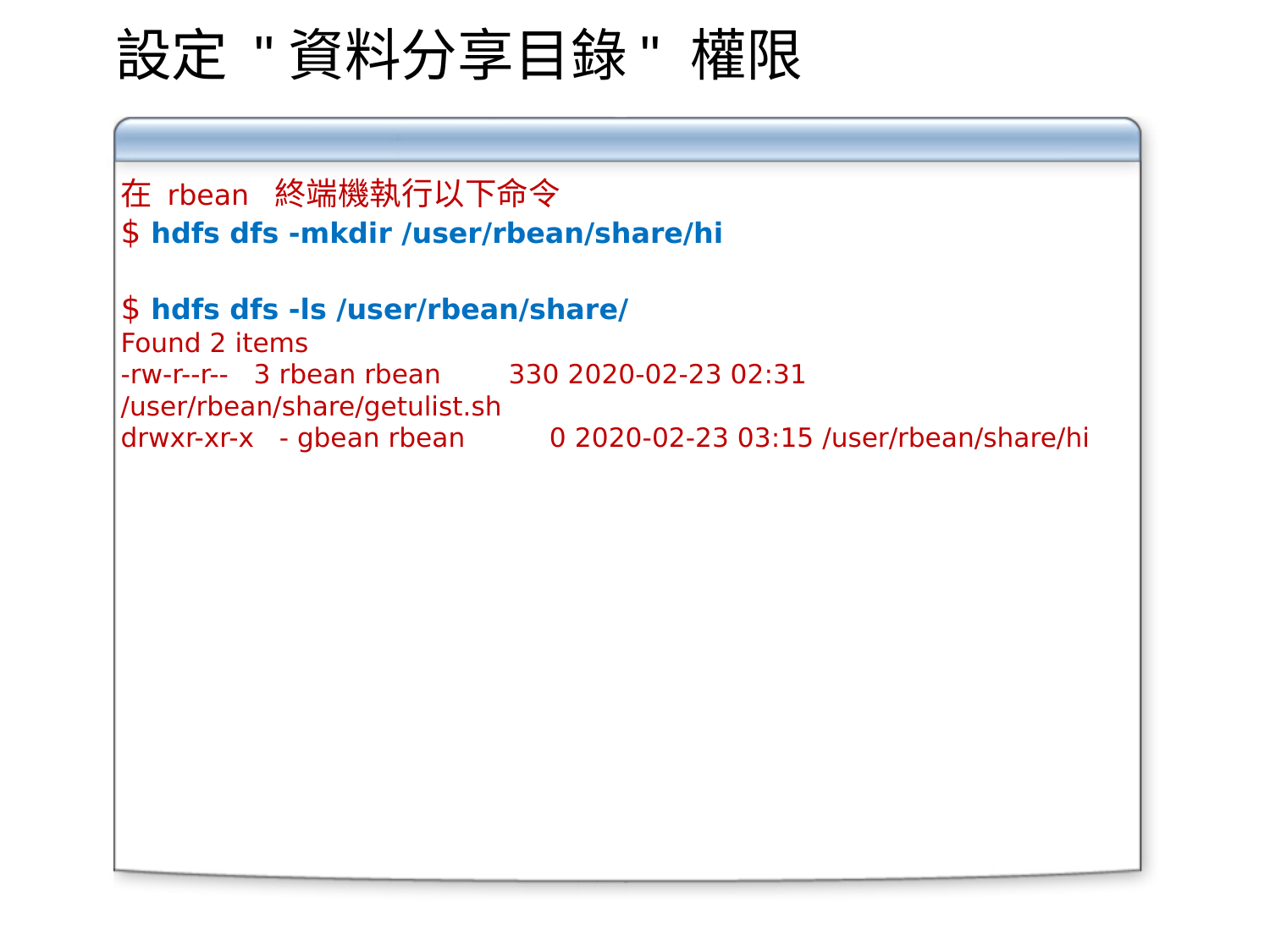

設定 "資料分享目錄" 權限
在 rbean  終端機執行以下命令
$ hdfs dfs -mkdir /user/rbean/share/hi

$ hdfs dfs -ls /user/rbean/share/
Found 2 items
-rw-r--r--   3 rbean rbean        330 2020-02-23 02:31 /user/rbean/share/getulist.sh
drwxr-xr-x   - gbean rbean          0 2020-02-23 03:15 /user/rbean/share/hi